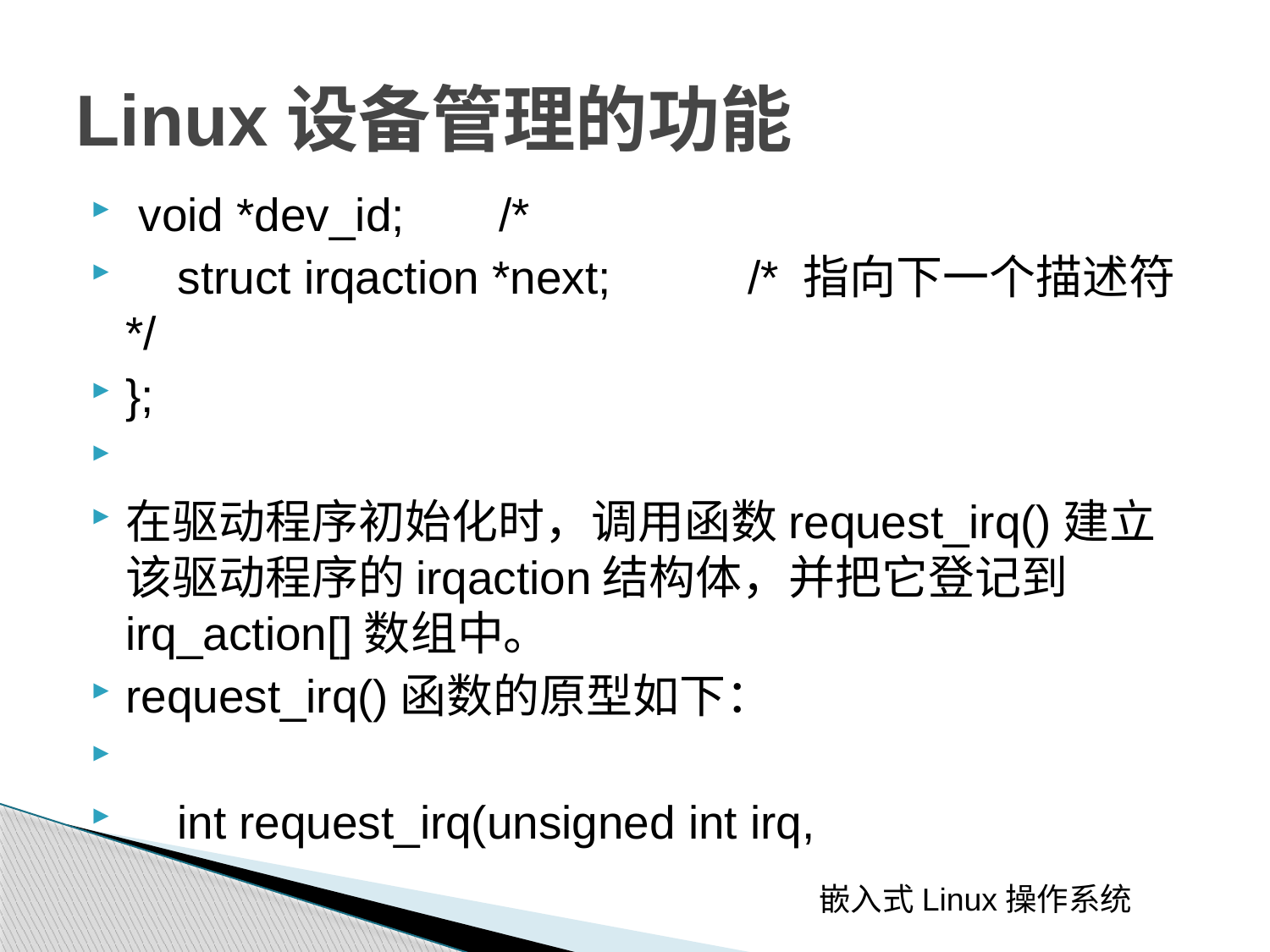

# Linux设备管理的功能
 void *dev_id; 				/*
    struct irqaction *next; 				/* 指向下一个描述符 */
};

在驱动程序初始化时，调用函数request_irq()建立该驱动程序的irqaction结构体，并把它登记到irq_action[]数组中。
request_irq()函数的原型如下：

    int request_irq(unsigned int irq,
         嵌入式Linux操作系统